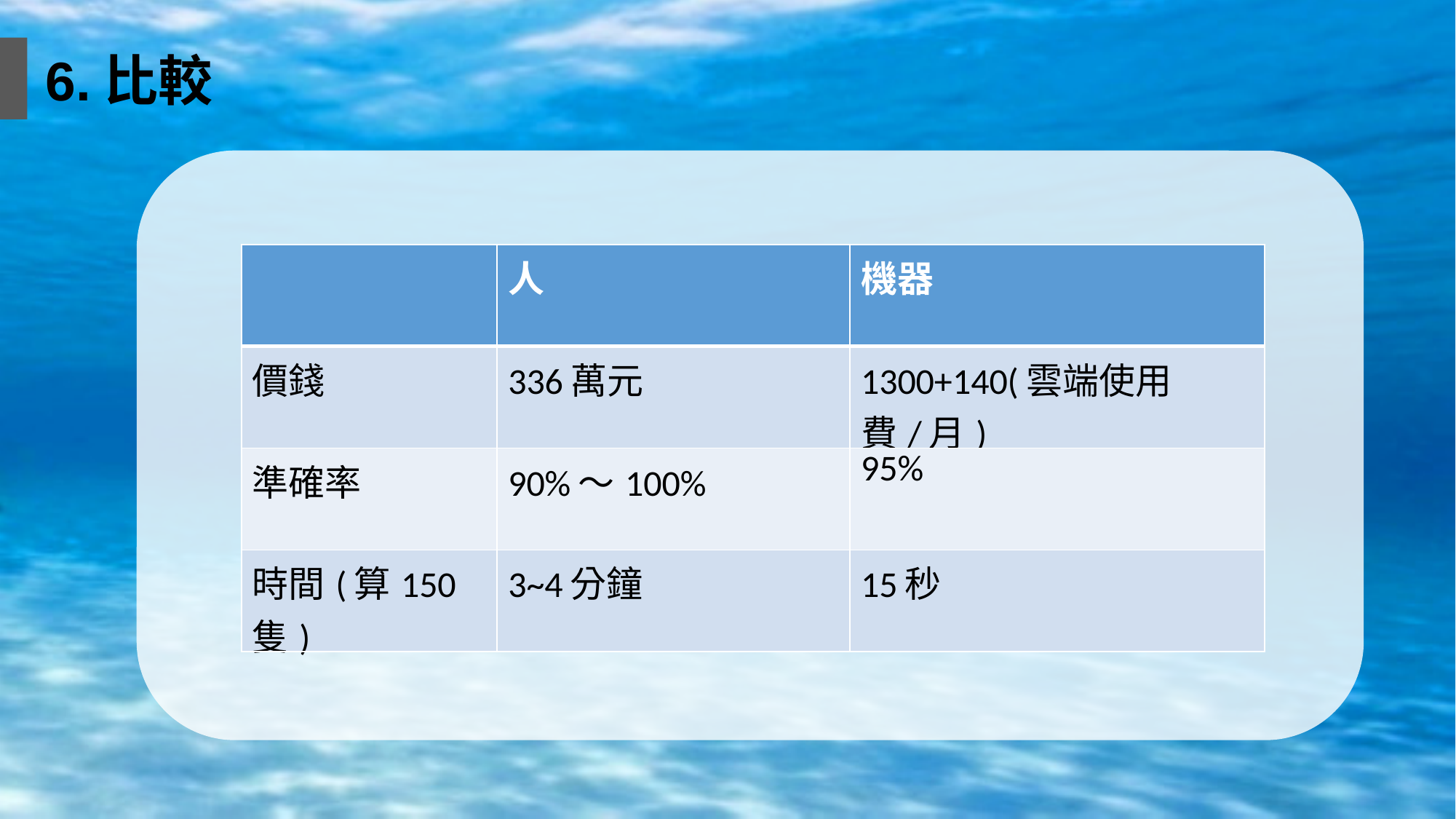

6.比較

|  | 人 | 機器 |
| --- | --- | --- |
| 價錢 | 336萬元 | 1300+140(雲端使用費/月) |
| 準確率 | 90%～100% | 95% |
| 時間(算150隻) | 3~4分鐘 | 15秒 |